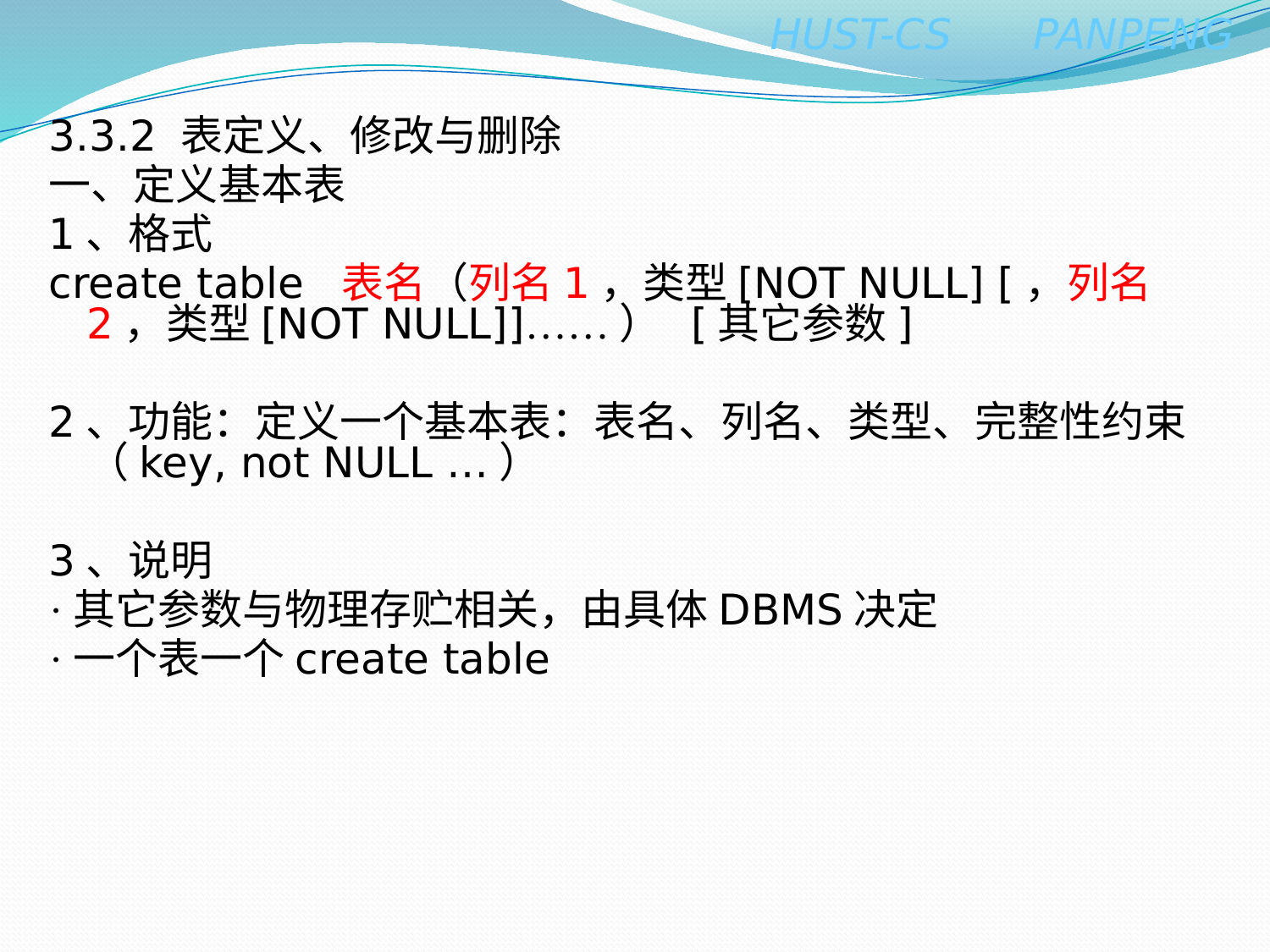

3.3.2 表定义、修改与删除
一、定义基本表
1、格式
create table  表名（列名1，类型[NOT NULL] [，列名2，类型[NOT NULL]]……）  [其它参数]

2、功能：定义一个基本表：表名、列名、类型、完整性约束（key, not NULL …）

3、说明
·其它参数与物理存贮相关，由具体DBMS决定
·一个表一个create table
27